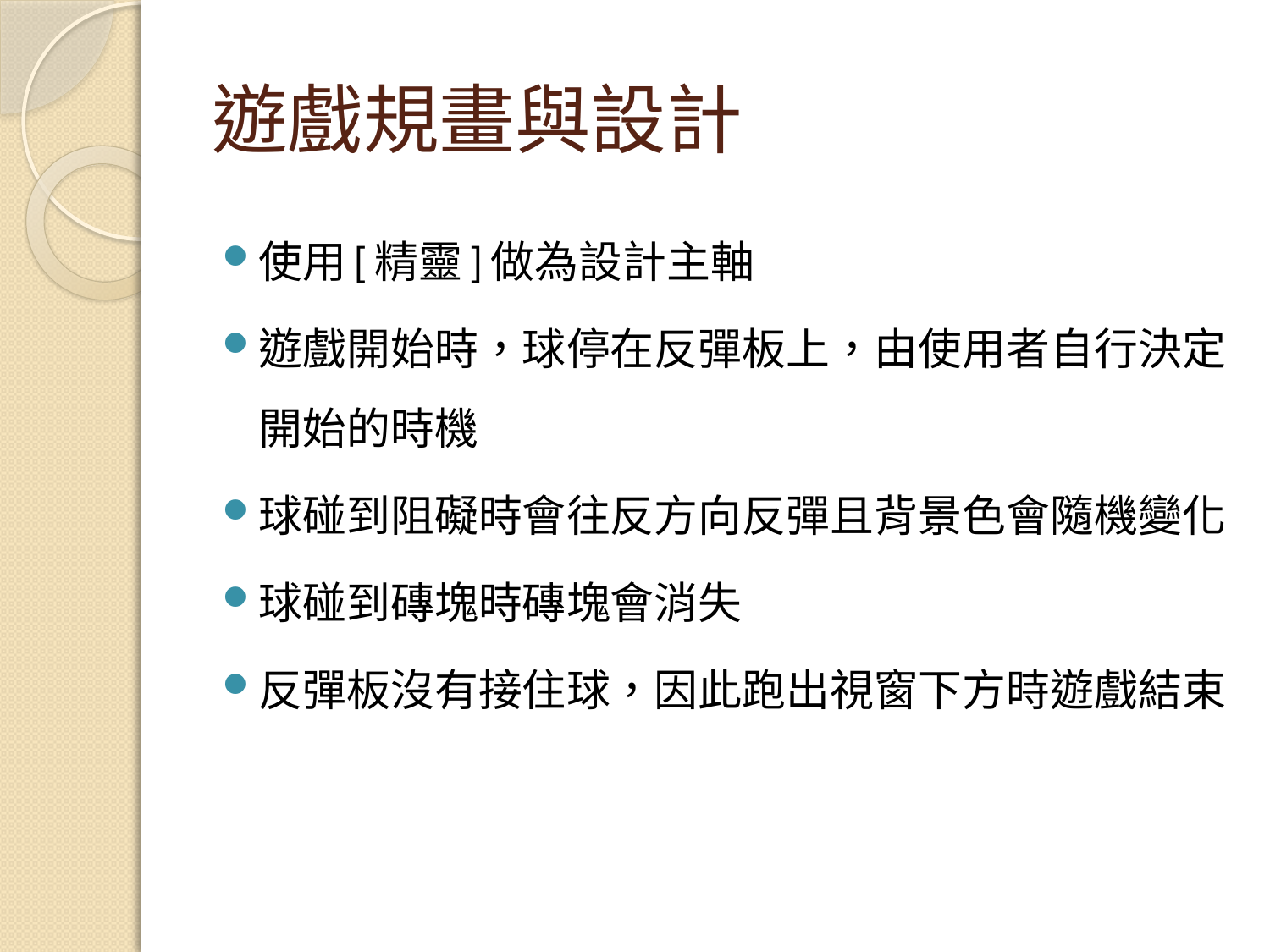

# 遊戲規畫與設計
使用[精靈]做為設計主軸
遊戲開始時，球停在反彈板上，由使用者自行決定開始的時機
球碰到阻礙時會往反方向反彈且背景色會隨機變化
球碰到磚塊時磚塊會消失
反彈板沒有接住球，因此跑出視窗下方時遊戲結束